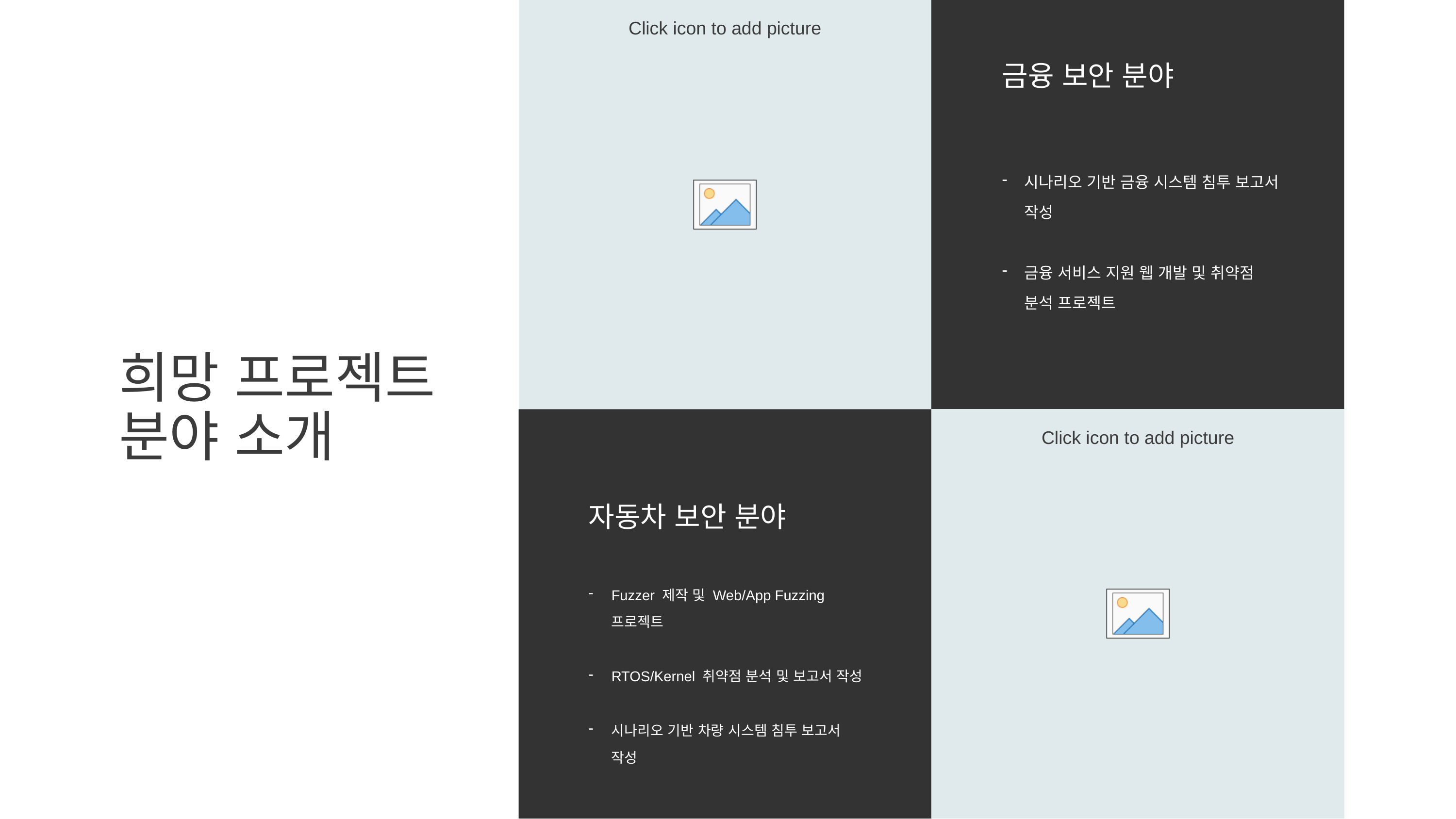

금융 보안 분야
시나리오 기반 금융 시스템 침투 보고서 작성

금융 서비스 지원 웹 개발 및 취약점 분석 프로젝트

# 희망 프로젝트 분야 소개

자동차 보안 분야
Fuzzer 제작 및 Web/App Fuzzing 프로젝트

RTOS/Kernel 취약점 분석 및 보고서 작성

시나리오 기반 차량 시스템 침투 보고서 작성